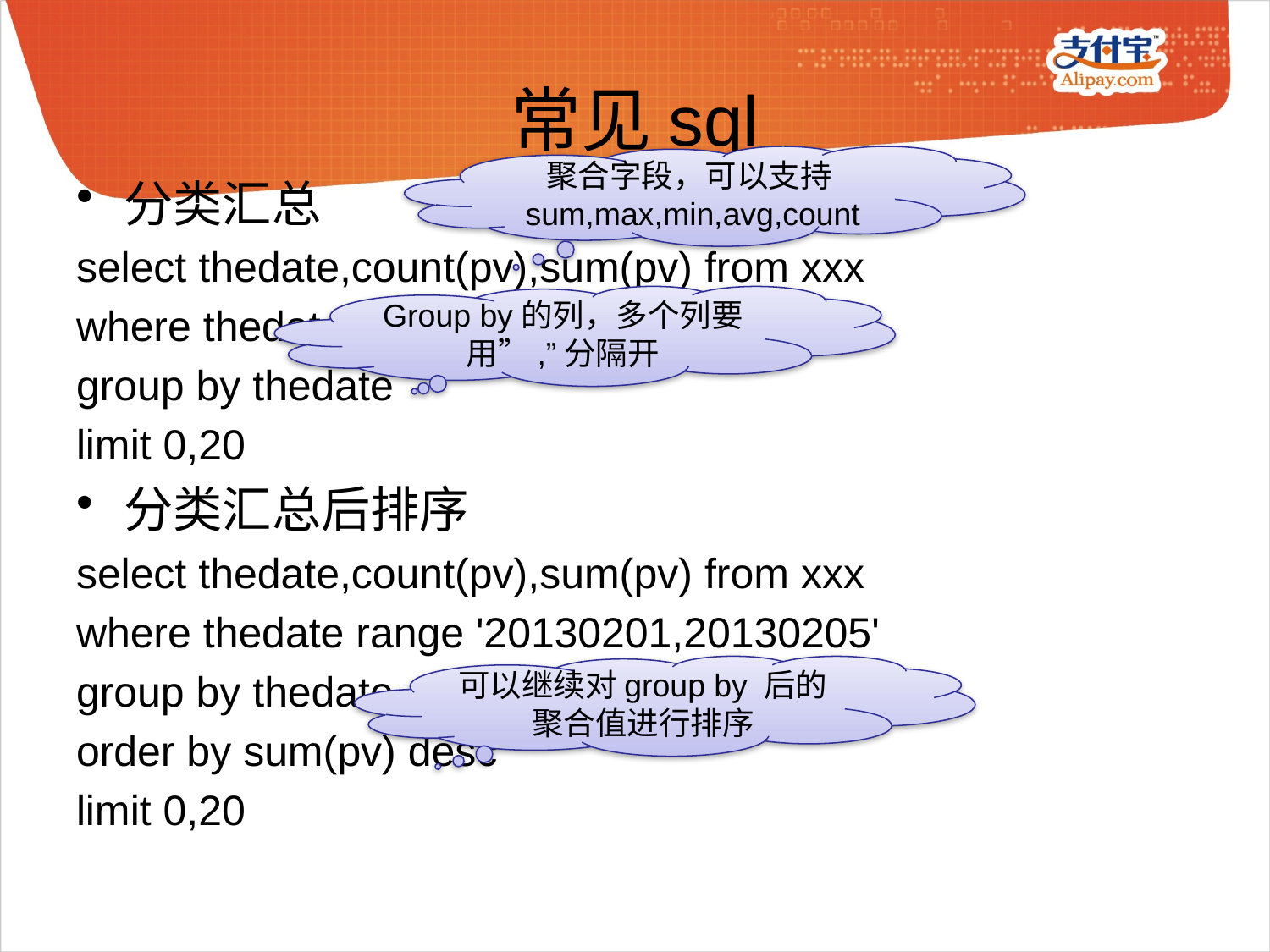

# 常见sql
聚合字段，可以支持sum,max,min,avg,count
分类汇总
select thedate,count(pv),sum(pv) from xxx
where thedate range '20130201,20130205'
group by thedate
limit 0,20
分类汇总后排序
select thedate,count(pv),sum(pv) from xxx
where thedate range '20130201,20130205'
group by thedate
order by sum(pv) desc
limit 0,20

Group by的列，多个列要用”,”分隔开
可以继续对group by 后的聚合值进行排序